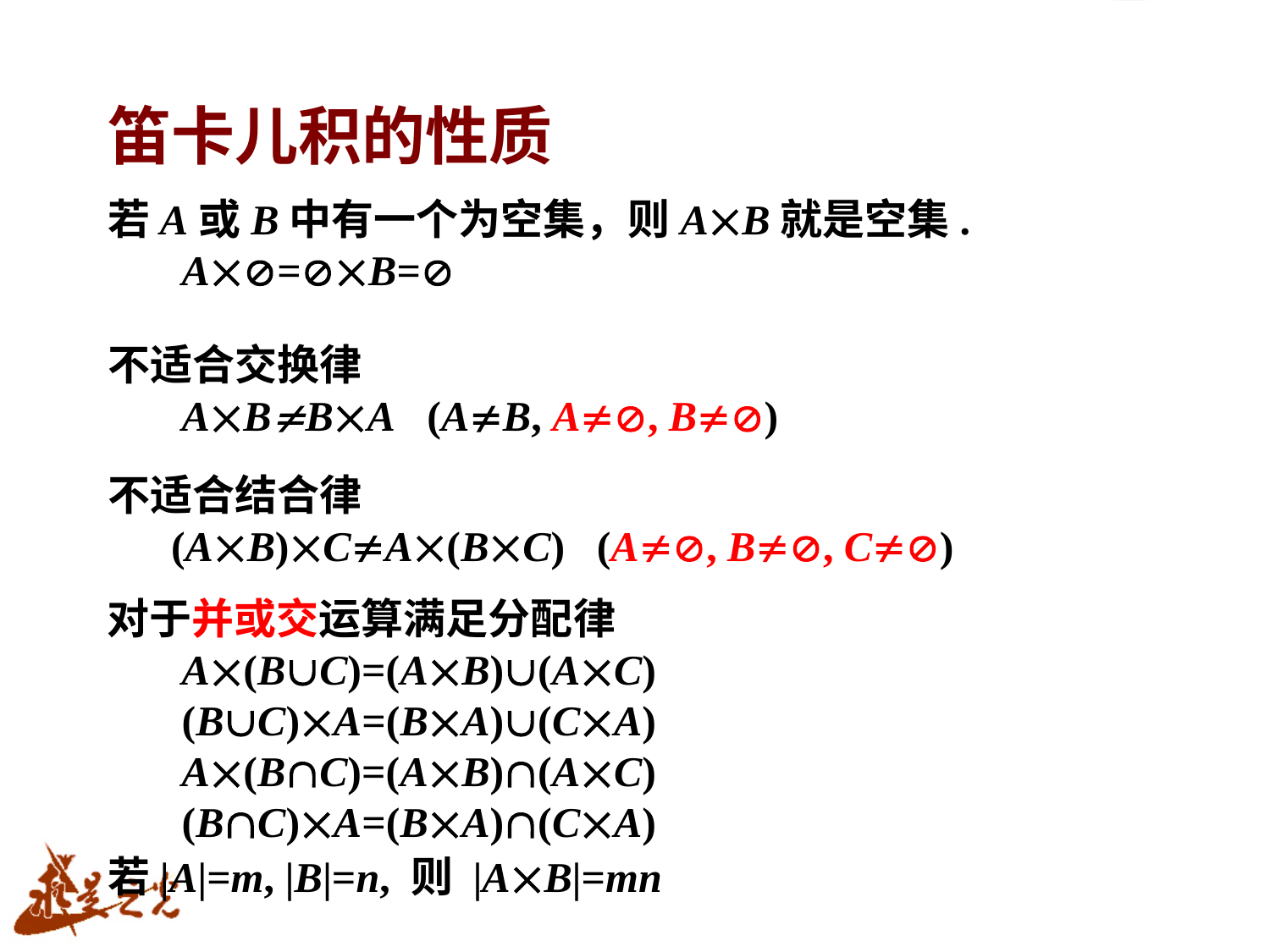

# 笛卡儿积的性质
若A或B中有一个为空集，则A×B就是空集.
       A×∅=∅×B=∅
不适合交换律
       A×B≠B×A   (A≠B, A≠∅, B≠∅)
不适合结合律
      (A×B)×C≠A×(B×C)   (A≠∅, B≠∅, C≠∅)
对于并或交运算满足分配律
       A×(B∪C)=(A×B)∪(A×C)
       (B∪C)×A=(B×A)∪(C×A)
       A×(B∩C)=(A×B)∩(A×C)
       (B∩C)×A=(B×A)∩(C×A)
若|A|=m, |B|=n, 则 |A×B|=mn
9